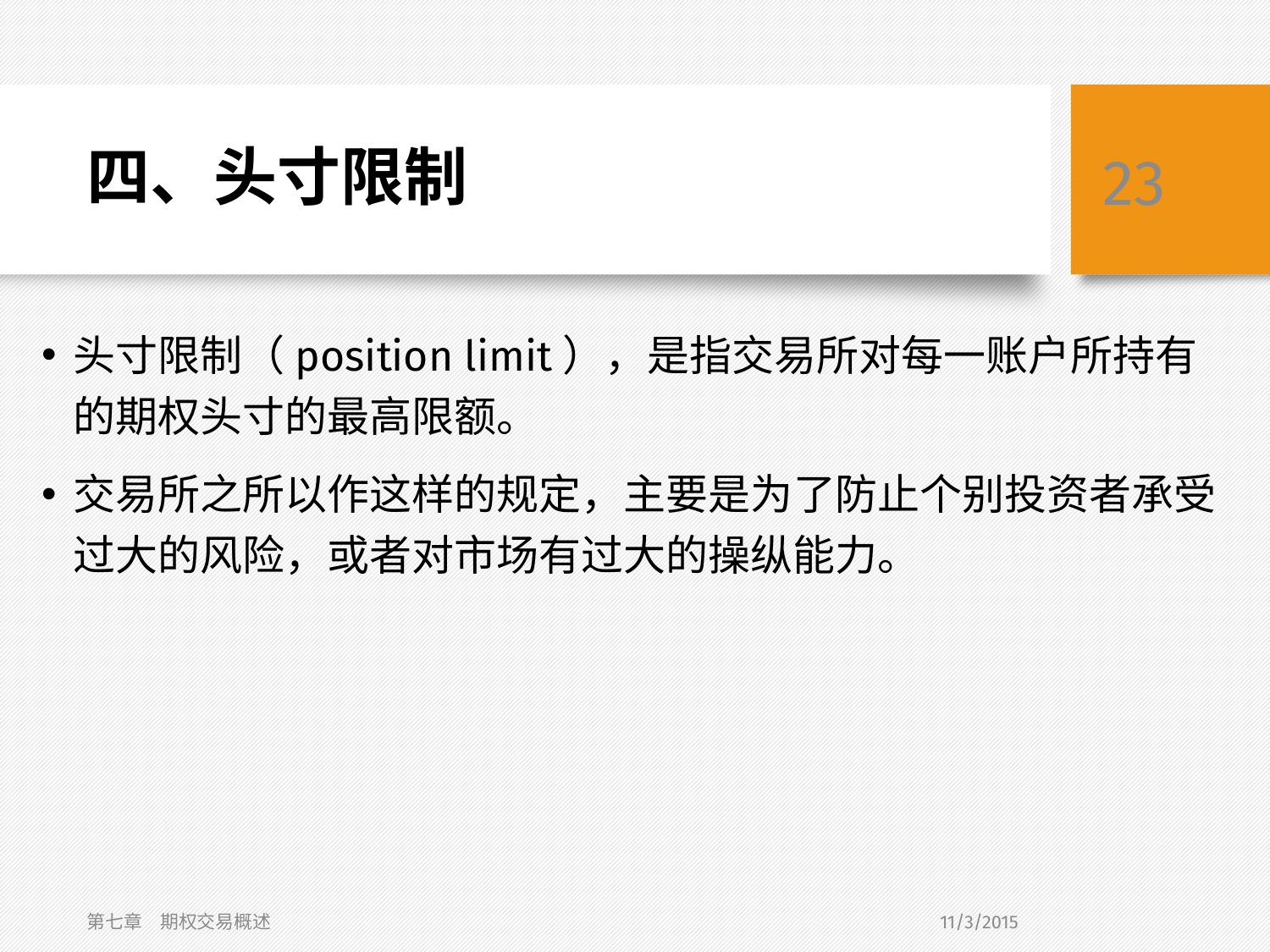

# 四、头寸限制
23
头寸限制（position limit），是指交易所对每一账户所持有的期权头寸的最高限额。
交易所之所以作这样的规定，主要是为了防止个别投资者承受过大的风险，或者对市场有过大的操纵能力。

11/3/2015
第七章　期权交易概述